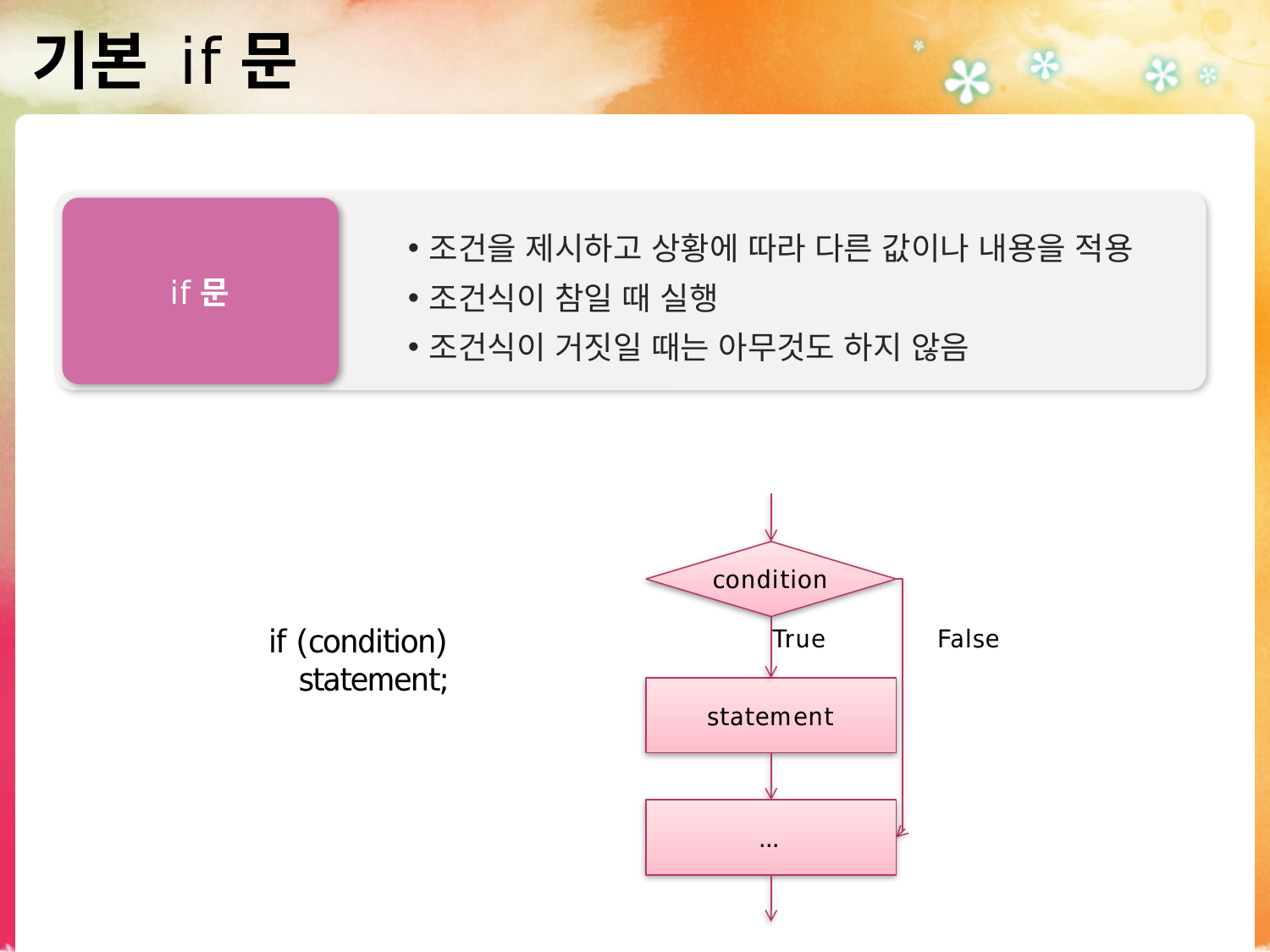

# 기본 if문

조건을 제시하고 상황에 따라 다른 값이나 내용을 적용
조건식이 참일 때 실행
조건식이 거짓일 때는 아무것도 하지 않음
if문
condition
if (condition)
   statement;
True
False
statement
…